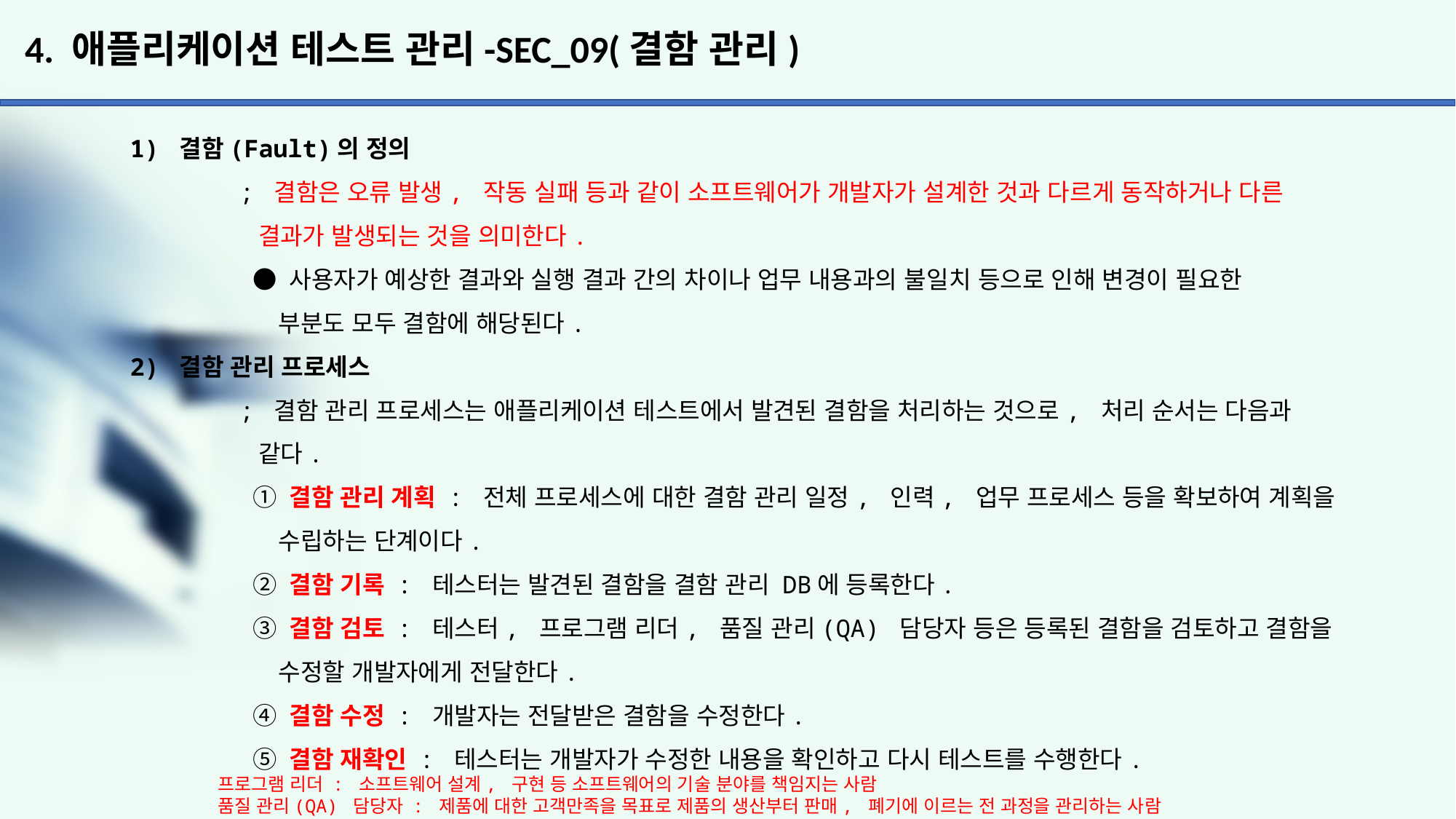

# 4. 애플리케이션 테스트 관리-SEC_09(결함 관리)
1) 결함(Fault)의 정의
	; 결함은 오류 발생, 작동 실패 등과 같이 소프트웨어가 개발자가 설계한 것과 다르게 동작하거나 다른
	  결과가 발생되는 것을 의미한다.
 	  ● 사용자가 예상한 결과와 실행 결과 간의 차이나 업무 내용과의 불일치 등으로 인해 변경이 필요한
	     부분도 모두 결함에 해당된다.
2) 결함 관리 프로세스
	; 결함 관리 프로세스는 애플리케이션 테스트에서 발견된 결함을 처리하는 것으로, 처리 순서는 다음과
	  같다.
	  ① 결함 관리 계획 : 전체 프로세스에 대한 결함 관리 일정, 인력, 업무 프로세스 등을 확보하여 계획을
	     수립하는 단계이다.
	  ② 결함 기록 : 테스터는 발견된 결함을 결함 관리 DB에 등록한다.
	  ③ 결함 검토 : 테스터, 프로그램 리더, 품질 관리(QA) 담당자 등은 등록된 결함을 검토하고 결함을
	     수정할 개발자에게 전달한다.
	  ④ 결함 수정 : 개발자는 전달받은 결함을 수정한다.
	  ⑤ 결함 재확인 : 테스터는 개발자가 수정한 내용을 확인하고 다시 테스트를 수행한다.
프로그램 리더 : 소프트웨어 설계, 구현 등 소프트웨어의 기술 분야를 책임지는 사람
품질 관리(QA) 담당자 : 제품에 대한 고객만족을 목표로 제품의 생산부터 판매, 폐기에 이르는 전 과정을 관리하는 사람